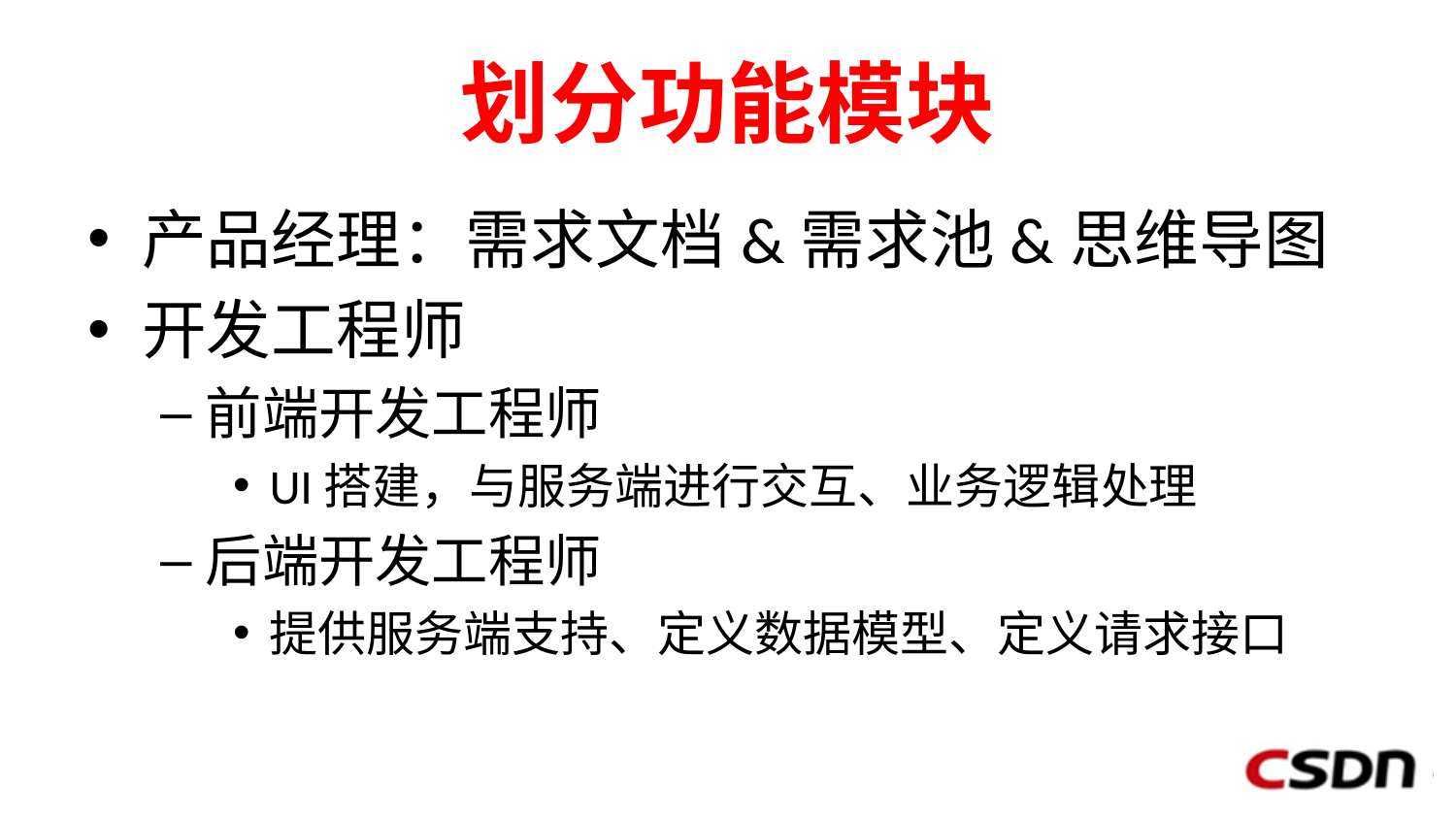

# 划分功能模块
产品经理：需求文档&需求池&思维导图
开发工程师
前端开发工程师
UI搭建，与服务端进行交互、业务逻辑处理
后端开发工程师
提供服务端支持、定义数据模型、定义请求接口